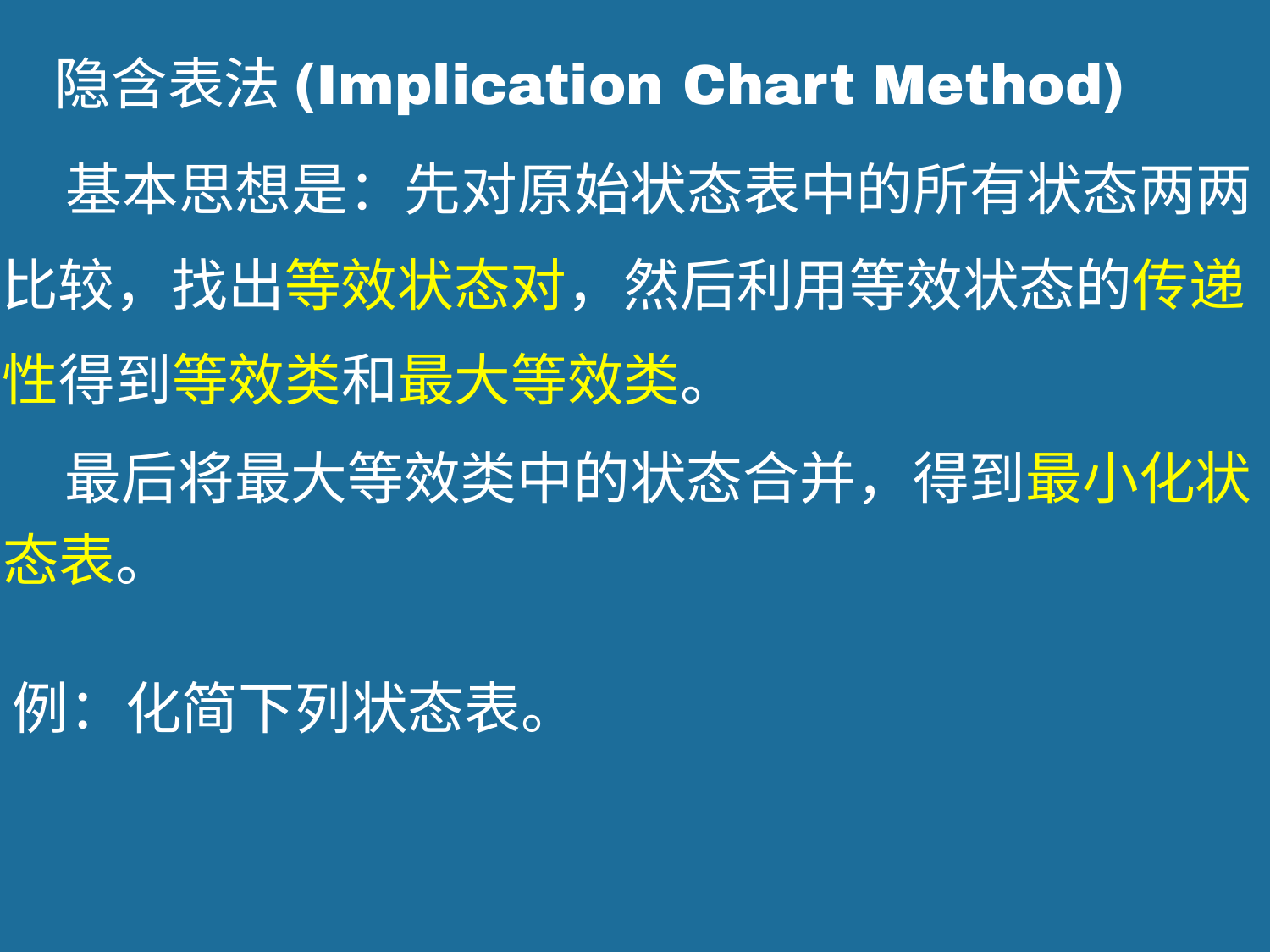

隐含表法(Implication Chart Method)
基本思想是：先对原始状态表中的所有状态两两
比较，找出等效状态对，然后利用等效状态的传递
性得到等效类和最大等效类。
  最后将最大等效类中的状态合并，得到最小化状
态表。
例：化简下列状态表。
66